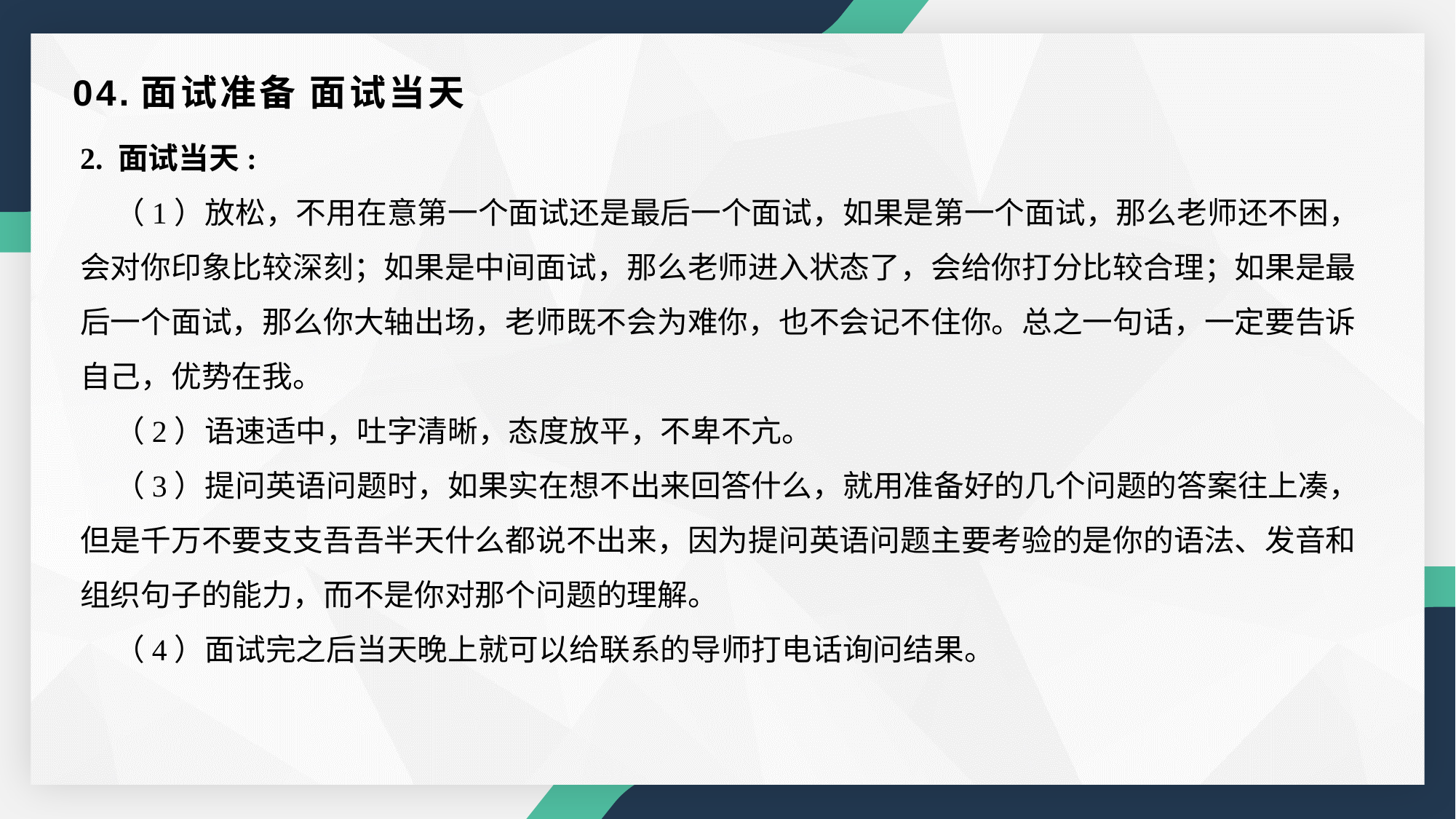

# 04.面试准备 面试当天
2. 面试当天:
    （1）放松，不用在意第一个面试还是最后一个面试，如果是第一个面试，那么老师还不困，会对你印象比较深刻；如果是中间面试，那么老师进入状态了，会给你打分比较合理；如果是最后一个面试，那么你大轴出场，老师既不会为难你，也不会记不住你。总之一句话，一定要告诉自己，优势在我。
    （2）语速适中，吐字清晰，态度放平，不卑不亢。
    （3）提问英语问题时，如果实在想不出来回答什么，就用准备好的几个问题的答案往上凑，但是千万不要支支吾吾半天什么都说不出来，因为提问英语问题主要考验的是你的语法、发音和组织句子的能力，而不是你对那个问题的理解。
    （4）面试完之后当天晚上就可以给联系的导师打电话询问结果。